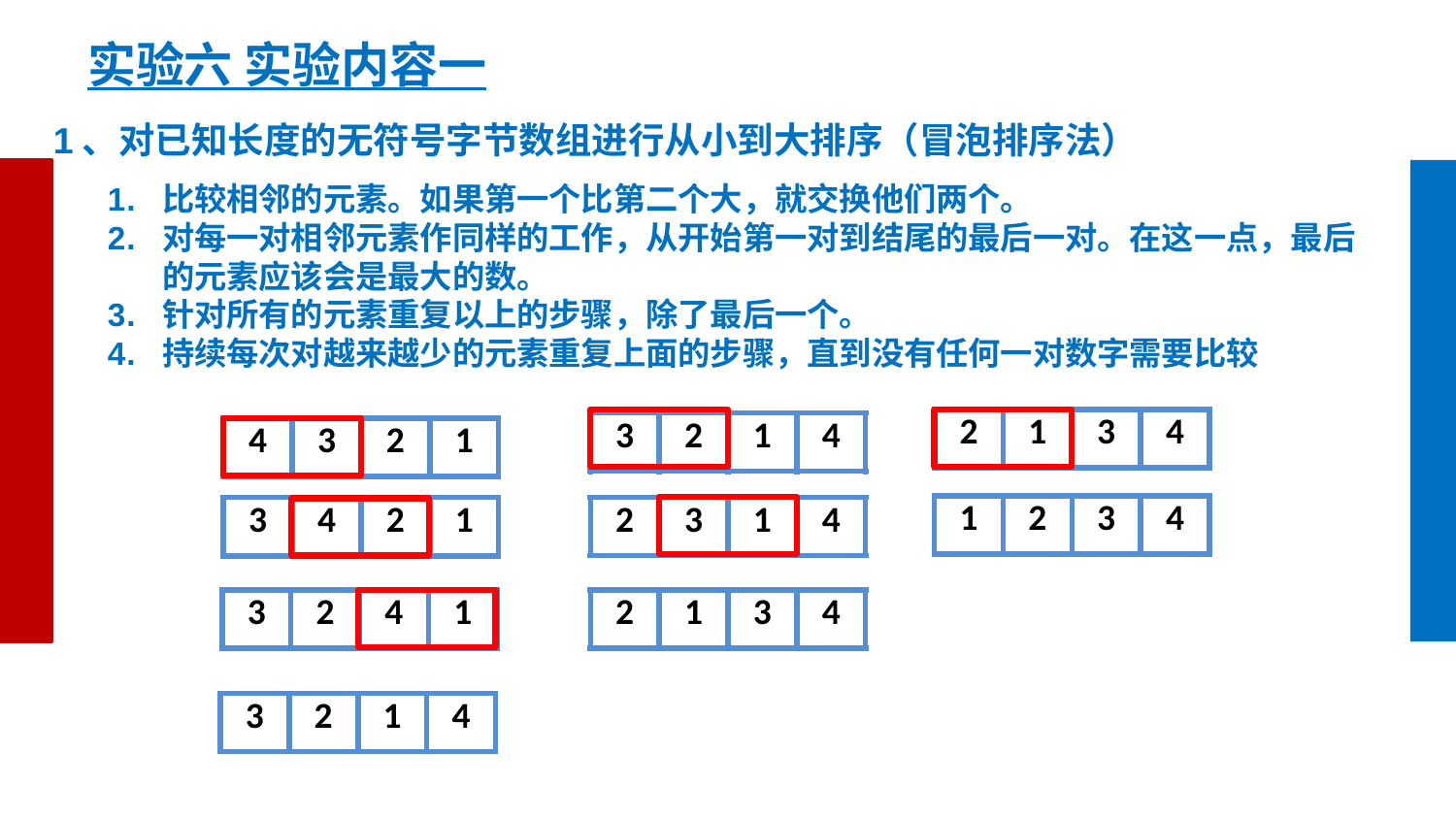

实验六 实验内容一
1、对已知长度的无符号字节数组进行从小到大排序（冒泡排序法）
比较相邻的元素。如果第一个比第二个大，就交换他们两个。
对每一对相邻元素作同样的工作，从开始第一对到结尾的最后一对。在这一点，最后的元素应该会是最大的数。
针对所有的元素重复以上的步骤，除了最后一个。
持续每次对越来越少的元素重复上面的步骤，直到没有任何一对数字需要比较

| 2 | 1 | 3 | 4 |
| --- | --- | --- | --- |

| 3 | 2 | 1 | 4 |
| --- | --- | --- | --- |
| 4 | 3 | 2 | 1 |
| --- | --- | --- | --- |

| 1 | 2 | 3 | 4 |
| --- | --- | --- | --- |

| 2 | 3 | 1 | 4 |
| --- | --- | --- | --- |
| 3 | 4 | 2 | 1 |
| --- | --- | --- | --- |

| 3 | 2 | 4 | 1 |
| --- | --- | --- | --- |

| 2 | 1 | 3 | 4 |
| --- | --- | --- | --- |
| 3 | 2 | 1 | 4 |
| --- | --- | --- | --- |